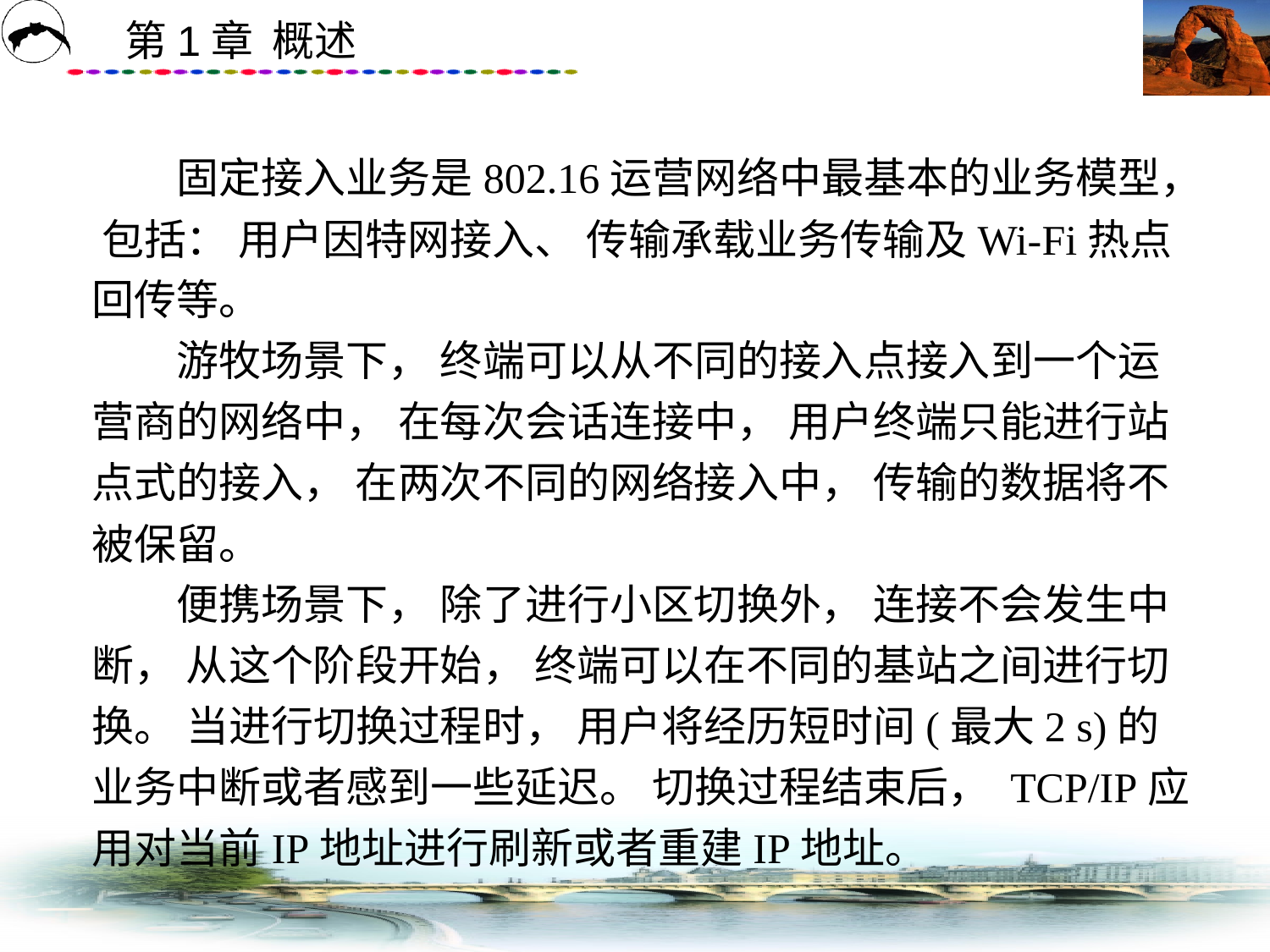

# 固定接入业务是802.16运营网络中最基本的业务模型， 包括： 用户因特网接入、 传输承载业务传输及Wi-Fi热点回传等。 　　游牧场景下， 终端可以从不同的接入点接入到一个运营商的网络中， 在每次会话连接中， 用户终端只能进行站点式的接入， 在两次不同的网络接入中， 传输的数据将不被保留。 　　便携场景下， 除了进行小区切换外， 连接不会发生中断， 从这个阶段开始， 终端可以在不同的基站之间进行切换。 当进行切换过程时， 用户将经历短时间(最大2 s)的业务中断或者感到一些延迟。 切换过程结束后， TCP/IP应用对当前IP地址进行刷新或者重建IP地址。